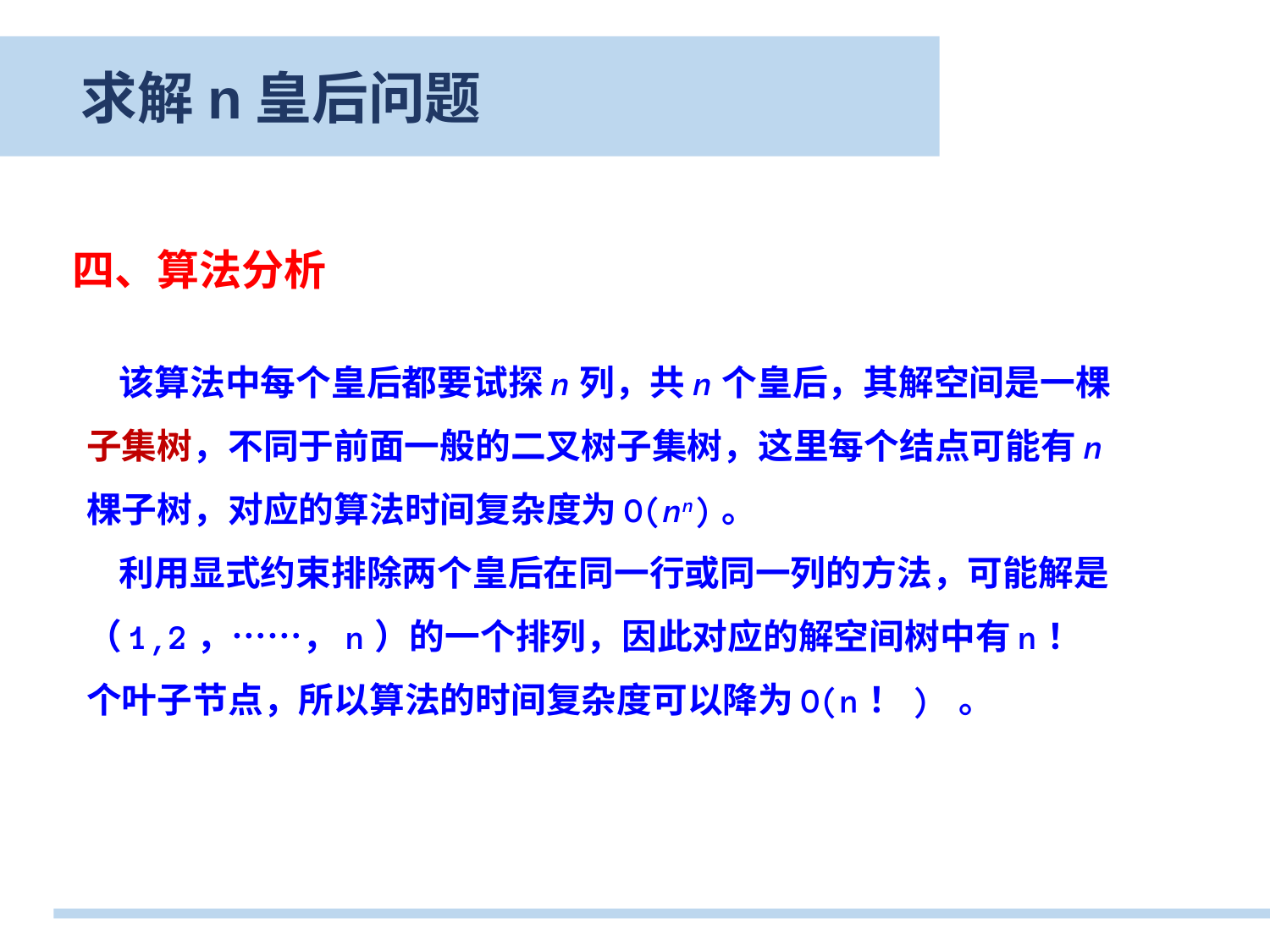

求解n皇后问题
四、算法分析
   该算法中每个皇后都要试探n列，共n个皇后，其解空间是一棵子集树，不同于前面一般的二叉树子集树，这里每个结点可能有n棵子树，对应的算法时间复杂度为O(nn)。
   利用显式约束排除两个皇后在同一行或同一列的方法，可能解是（1,2，……，n）的一个排列，因此对应的解空间树中有n！个叶子节点，所以算法的时间复杂度可以降为O(n！) 。